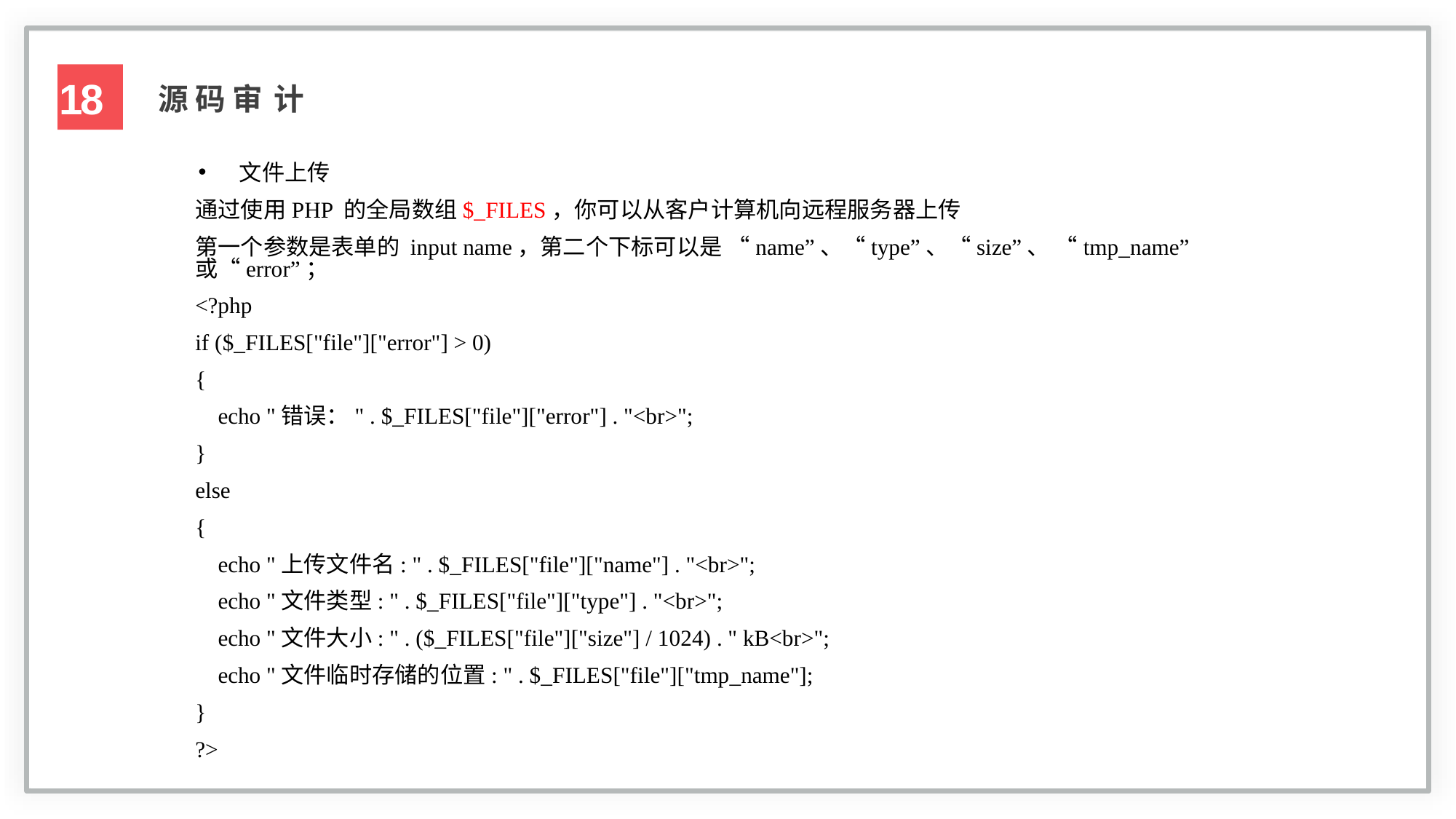

18
源 码 审 计
文件上传
通过使用PHP 的全局数组$_FILES，你可以从客户计算机向远程服务器上传
第一个参数是表单的 input name，第二个下标可以是 “name”、“type”、“size”、 “tmp_name” 或“error”；
<?php
if ($_FILES["file"]["error"] > 0)
{
echo "错误：" . $_FILES["file"]["error"] . "<br>";
}
else
{
echo "上传文件名: " . $_FILES["file"]["name"] . "<br>";
echo "文件类型: " . $_FILES["file"]["type"] . "<br>";
echo "文件大小: " . ($_FILES["file"]["size"] / 1024) . " kB<br>";
echo "文件临时存储的位置: " . $_FILES["file"]["tmp_name"];
}
?>